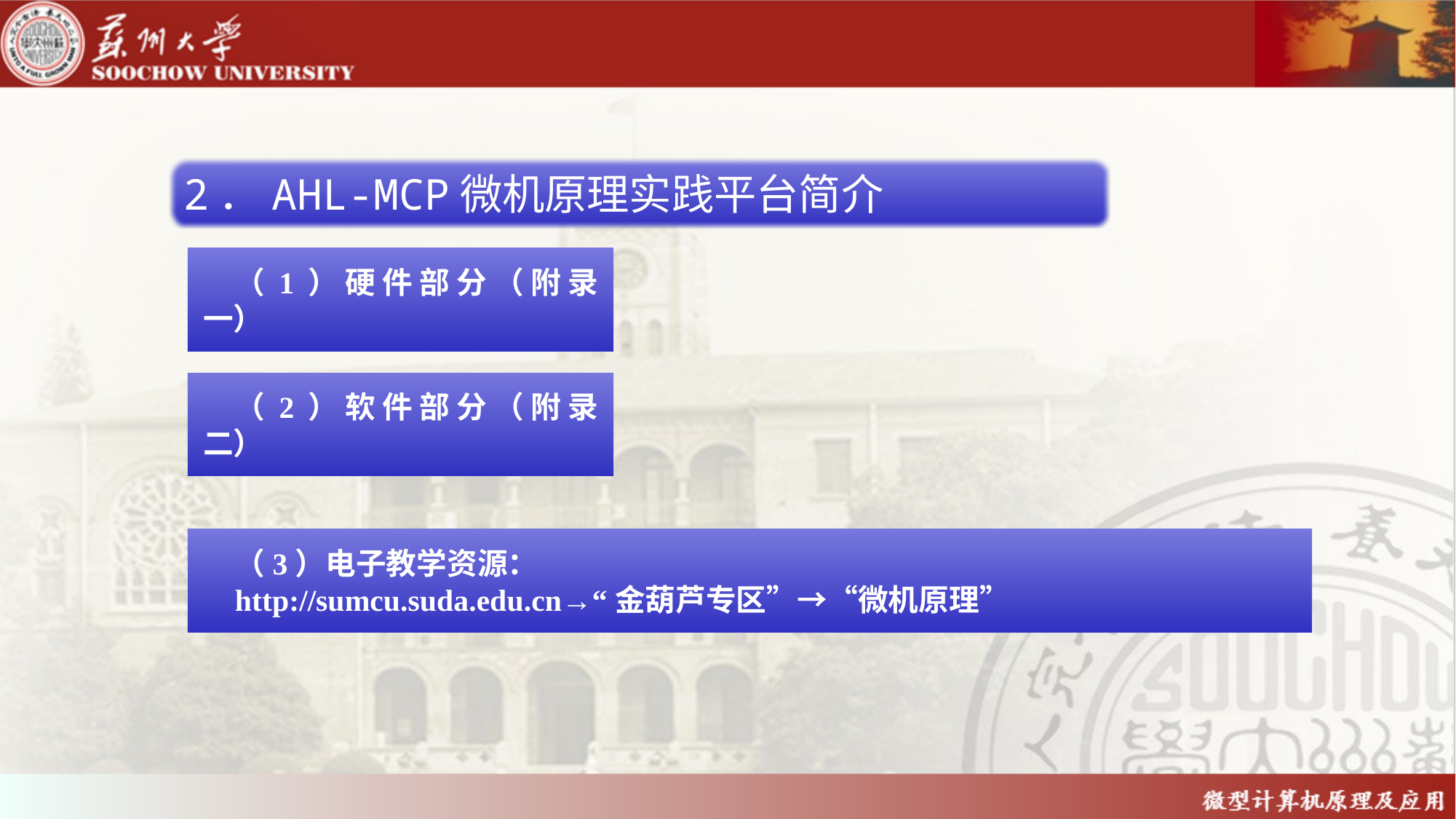

2．AHL-MCP微机原理实践平台简介
（1）硬件部分（附录一）
（2）软件部分（附录二）
（3）电子教学资源：
http://sumcu.suda.edu.cn→“金葫芦专区”→“微机原理”